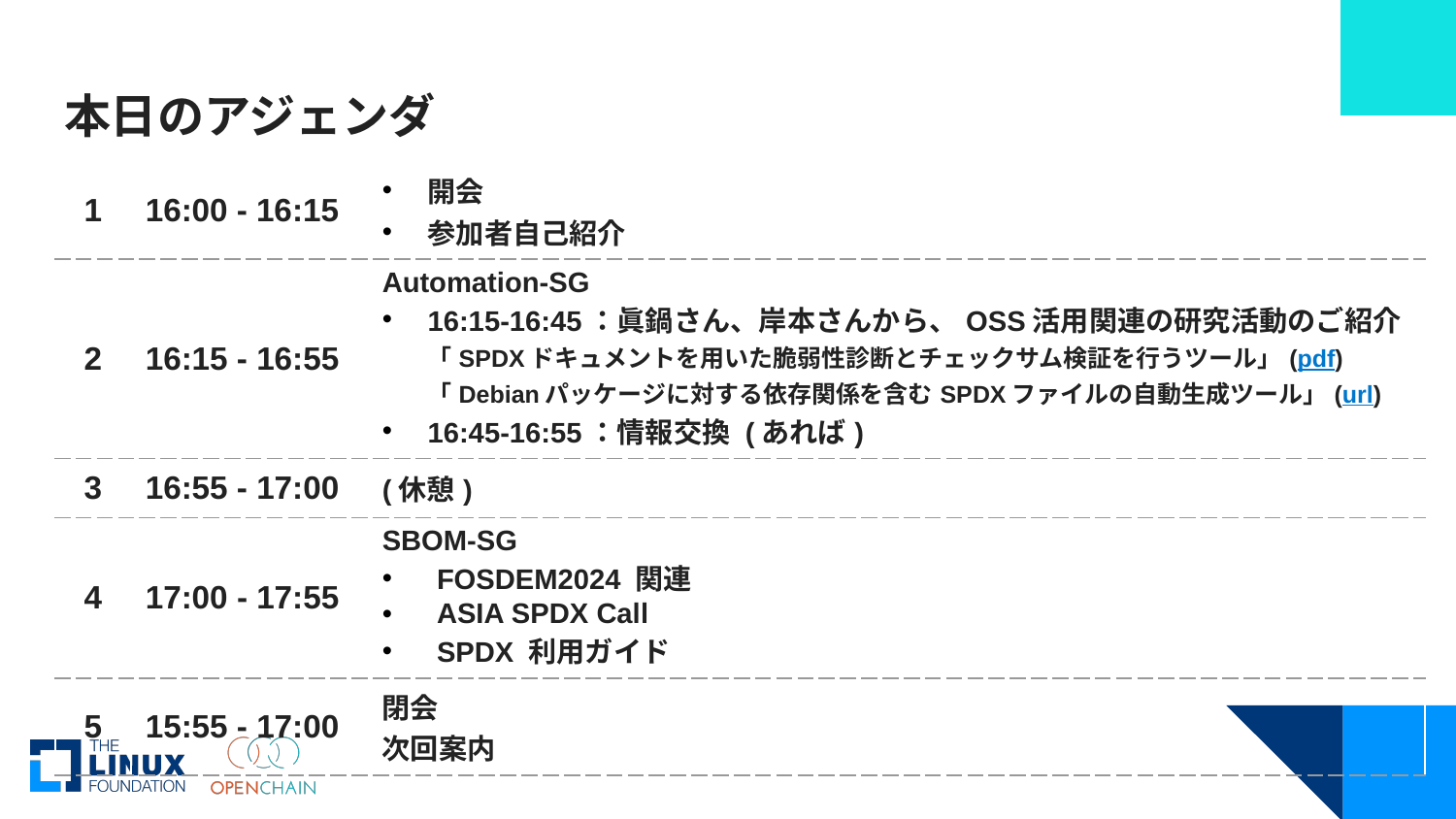

# 本日のアジェンダ
| 1 | 16:00 - 16:15 | 開会 参加者自己紹介 |
| --- | --- | --- |
| 2 | 16:15 - 16:55 | Automation-SG 16:15-16:45：眞鍋さん、岸本さんから、OSS活用関連の研究活動のご紹介 「SPDXドキュメントを用いた脆弱性診断とチェックサム検証を行うツール」(pdf) 「Debianパッケージに対する依存関係を含むSPDXファイルの自動生成ツール」(url) 16:45-16:55：情報交換 (あれば) |
| 3 | 16:55 - 17:00 | (休憩) |
| 4 | 17:00 - 17:55 | SBOM-SG FOSDEM2024 関連 ASIA SPDX Call SPDX 利用ガイド |
| 5 | 15:55 - 17:00 | 閉会 次回案内 |